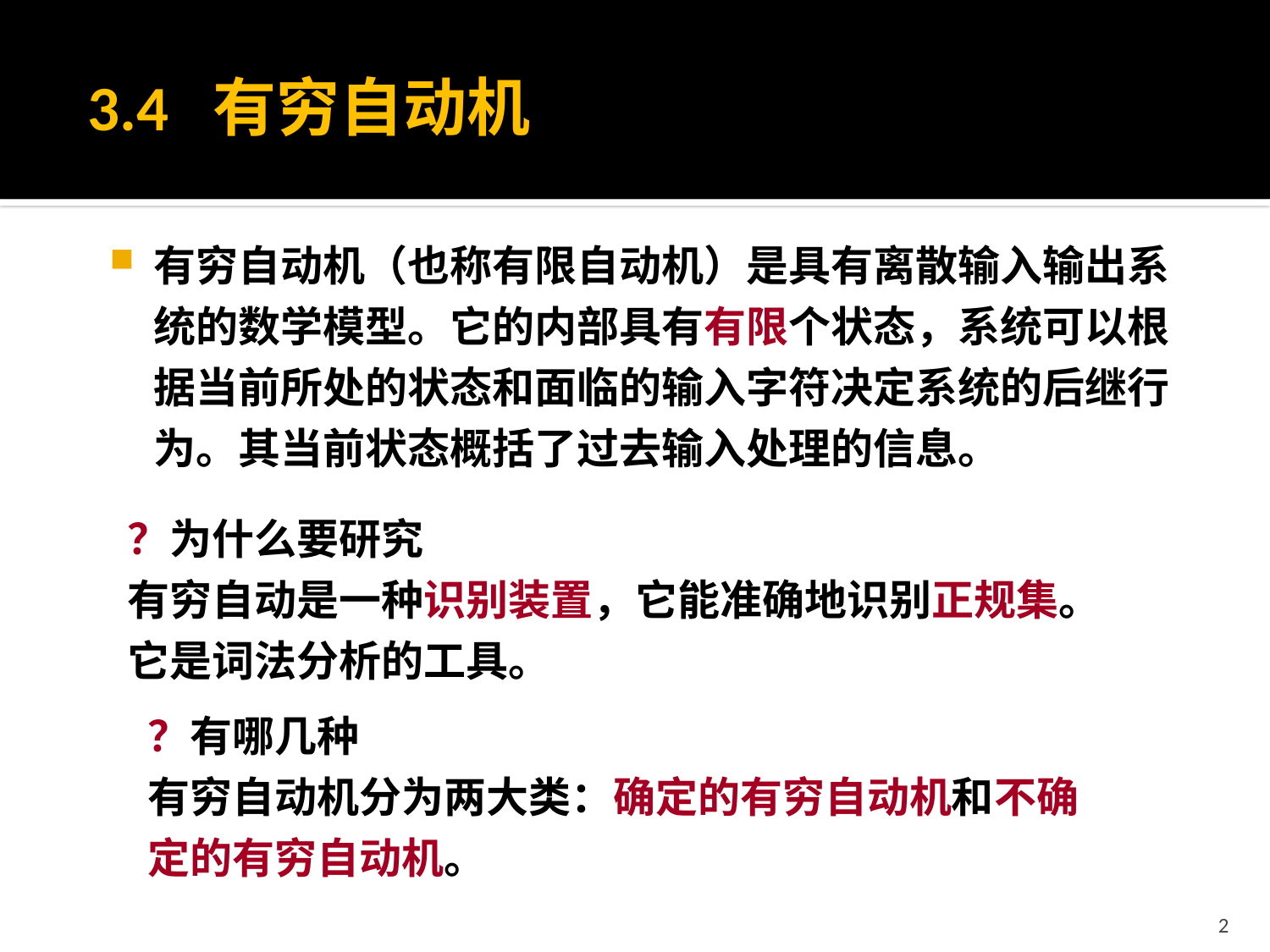

# 3.4  有穷自动机
有穷自动机（也称有限自动机）是具有离散输入输出系统的数学模型。它的内部具有有限个状态，系统可以根据当前所处的状态和面临的输入字符决定系统的后继行为。其当前状态概括了过去输入处理的信息。

？为什么要研究
有穷自动是一种识别装置，它能准确地识别正规集。它是词法分析的工具。
？有哪几种
有穷自动机分为两大类：确定的有穷自动机和不确定的有穷自动机。
2